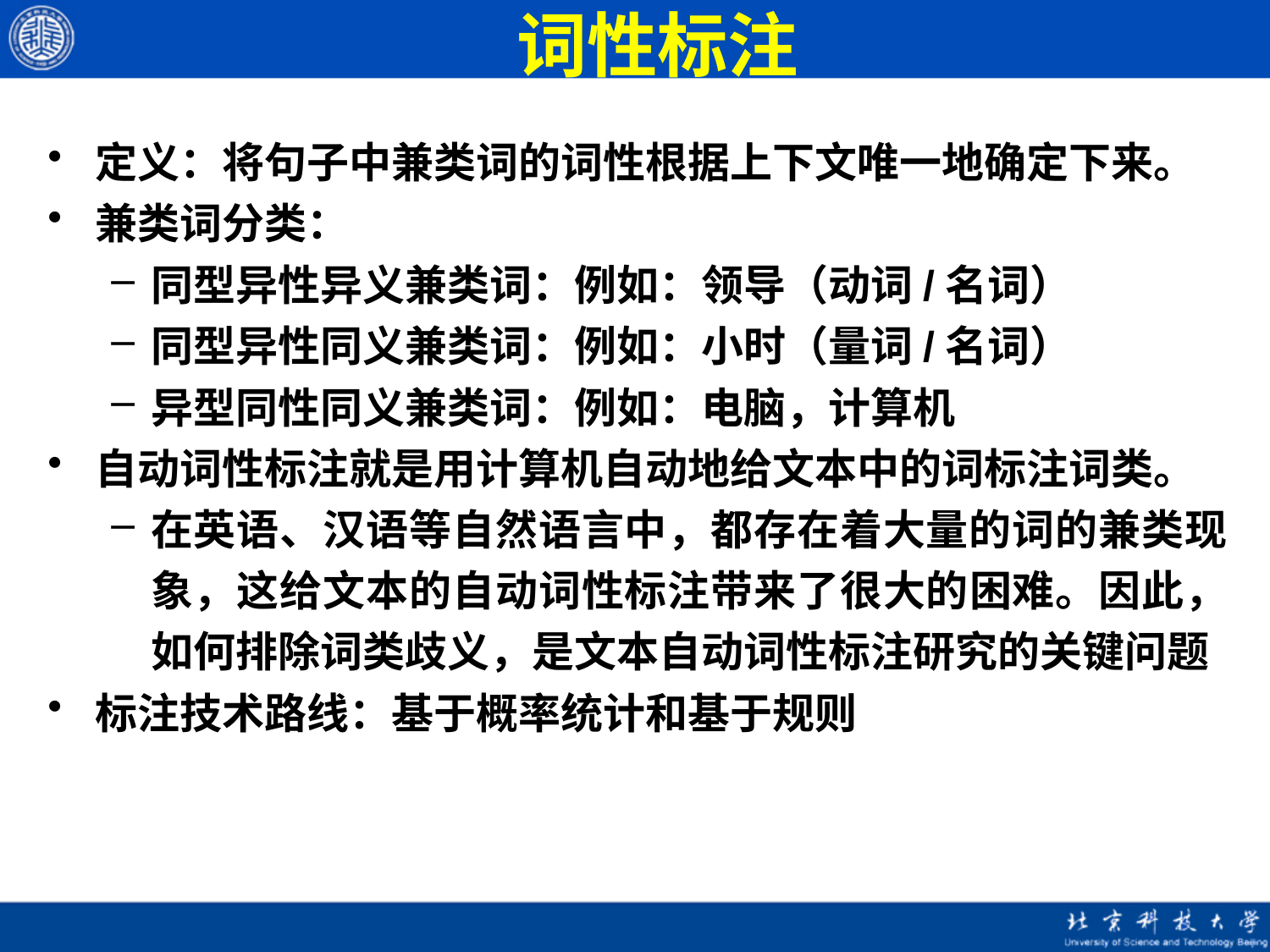

# 词性标注
定义：将句子中兼类词的词性根据上下文唯一地确定下来。
兼类词分类：
同型异性异义兼类词：例如：领导（动词/名词）
同型异性同义兼类词：例如：小时（量词/名词）
异型同性同义兼类词：例如：电脑，计算机
自动词性标注就是用计算机自动地给文本中的词标注词类。
在英语、汉语等自然语言中，都存在着大量的词的兼类现象，这给文本的自动词性标注带来了很大的困难。因此，如何排除词类歧义，是文本自动词性标注研究的关键问题
标注技术路线：基于概率统计和基于规则
23